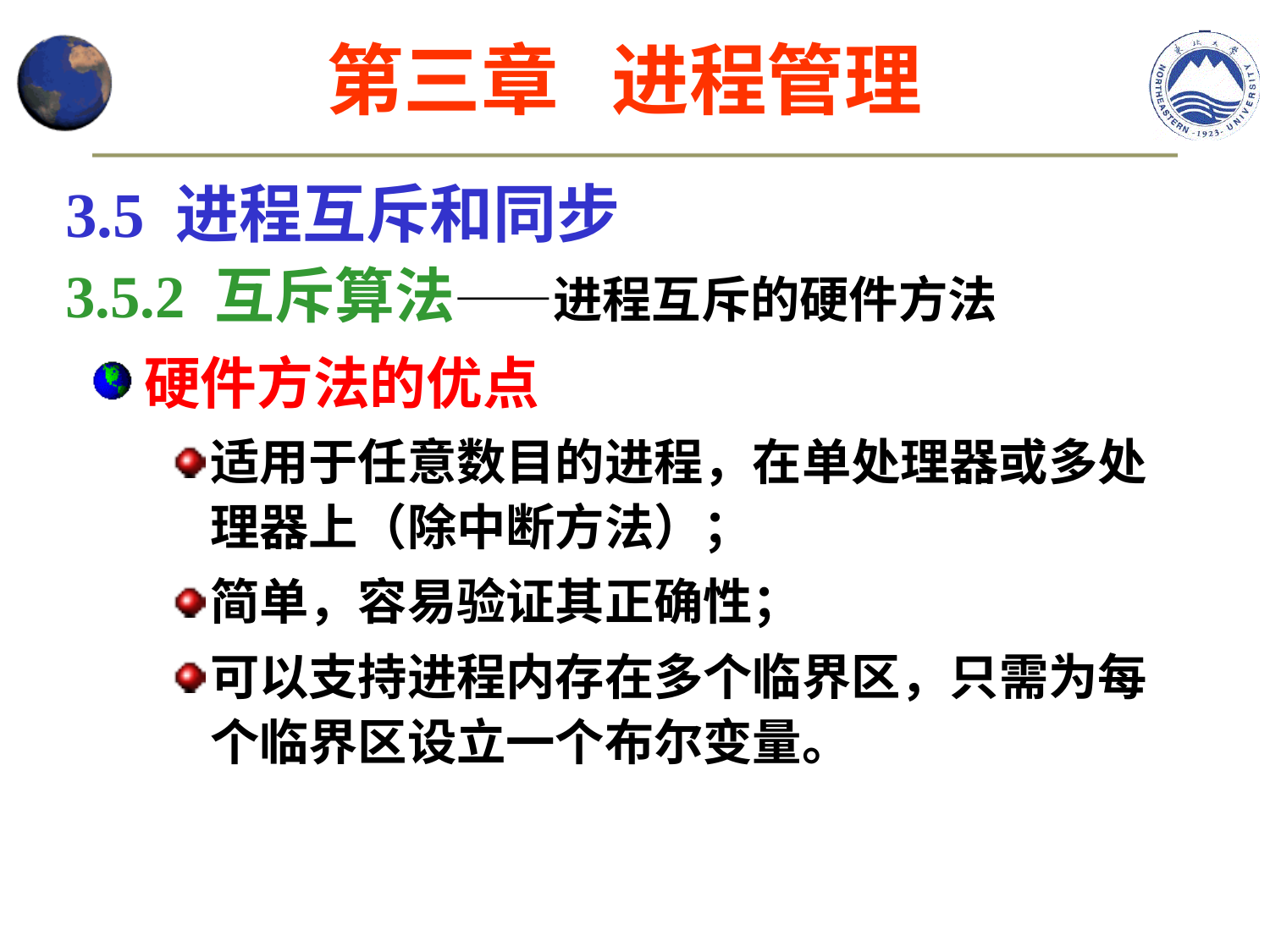

第三章   进程管理
3.5 进程互斥和同步
3.5.2 互斥算法——进程互斥的硬件方法
硬件方法的优点
适用于任意数目的进程，在单处理器或多处理器上（除中断方法）；
简单，容易验证其正确性；
可以支持进程内存在多个临界区，只需为每个临界区设立一个布尔变量。